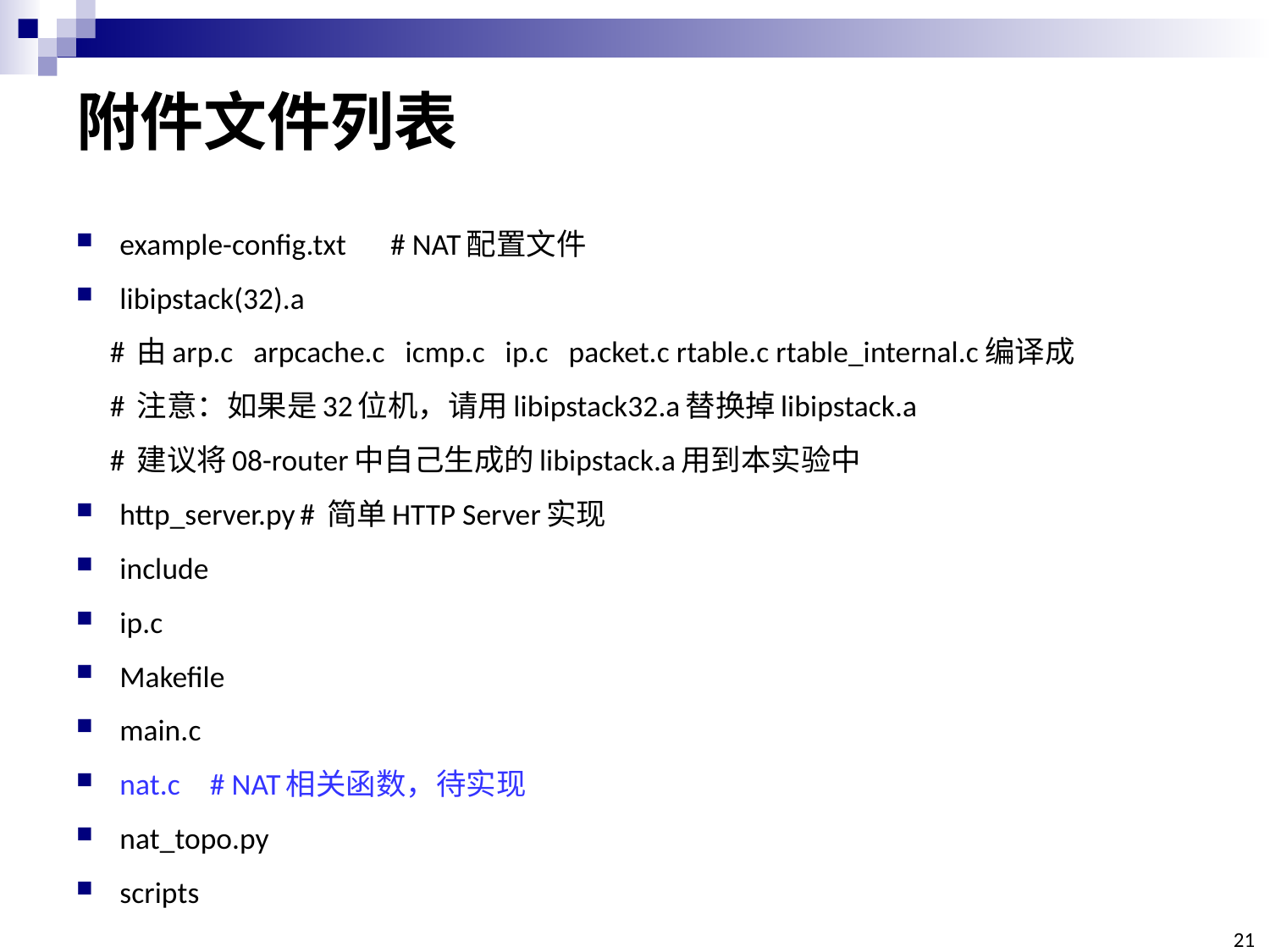

# 附件文件列表
example-config.txt	# NAT配置文件
libipstack(32).a
     # 由arp.c   arpcache.c   icmp.c   ip.c   packet.c rtable.c rtable_internal.c编译成
     # 注意：如果是32位机，请用libipstack32.a替换掉libipstack.a
     # 建议将08-router中自己生成的libipstack.a用到本实验中
http_server.py		# 简单HTTP Server实现
include
ip.c
Makefile
main.c
nat.c			# NAT相关函数，待实现
nat_topo.py
scripts
21